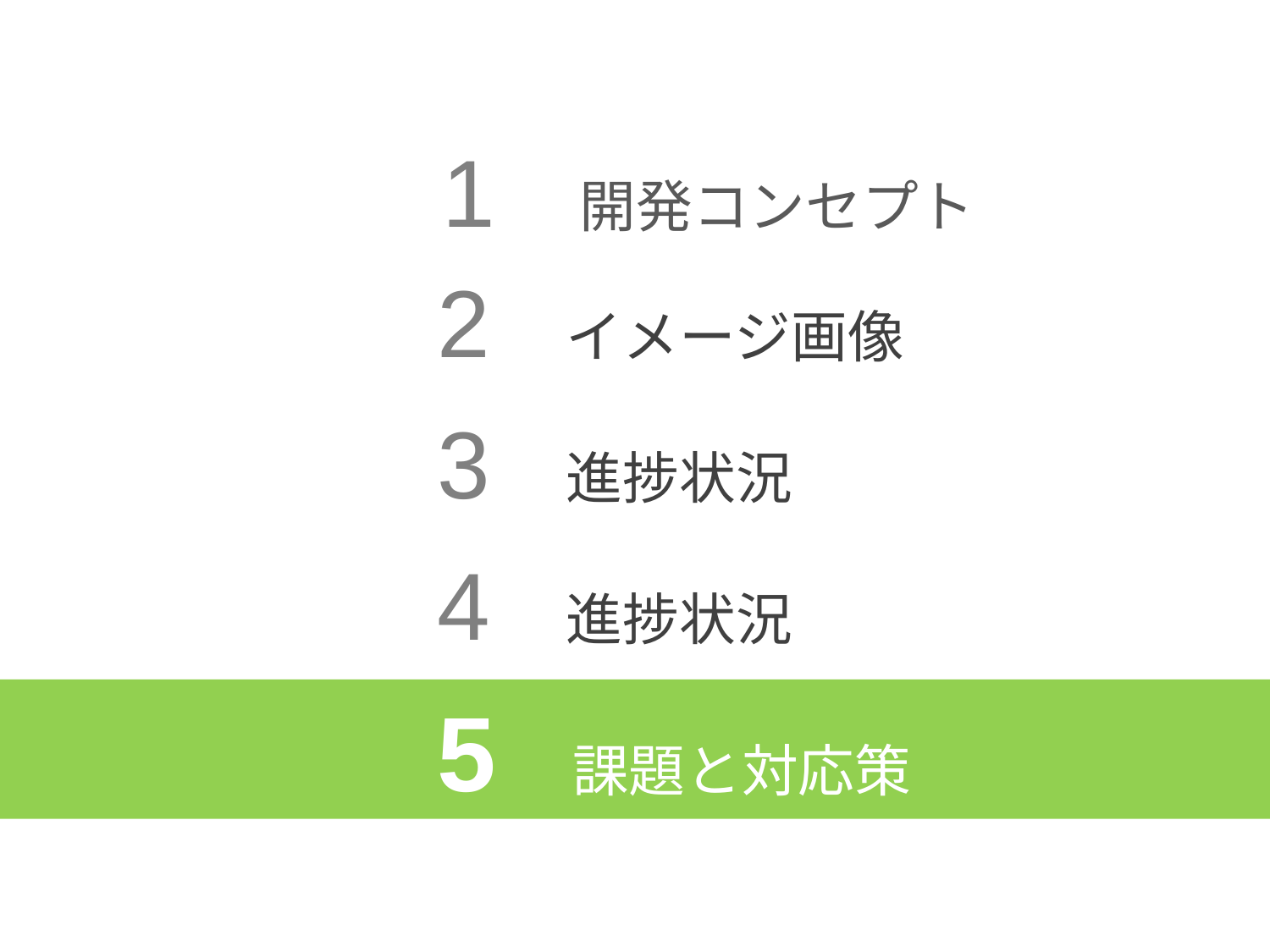

1  開発コンセプト
　　　　 2  イメージ画像
　　　　 3  進捗状況
　　　　 4  進捗状況
　　　　 5  課題と対応策